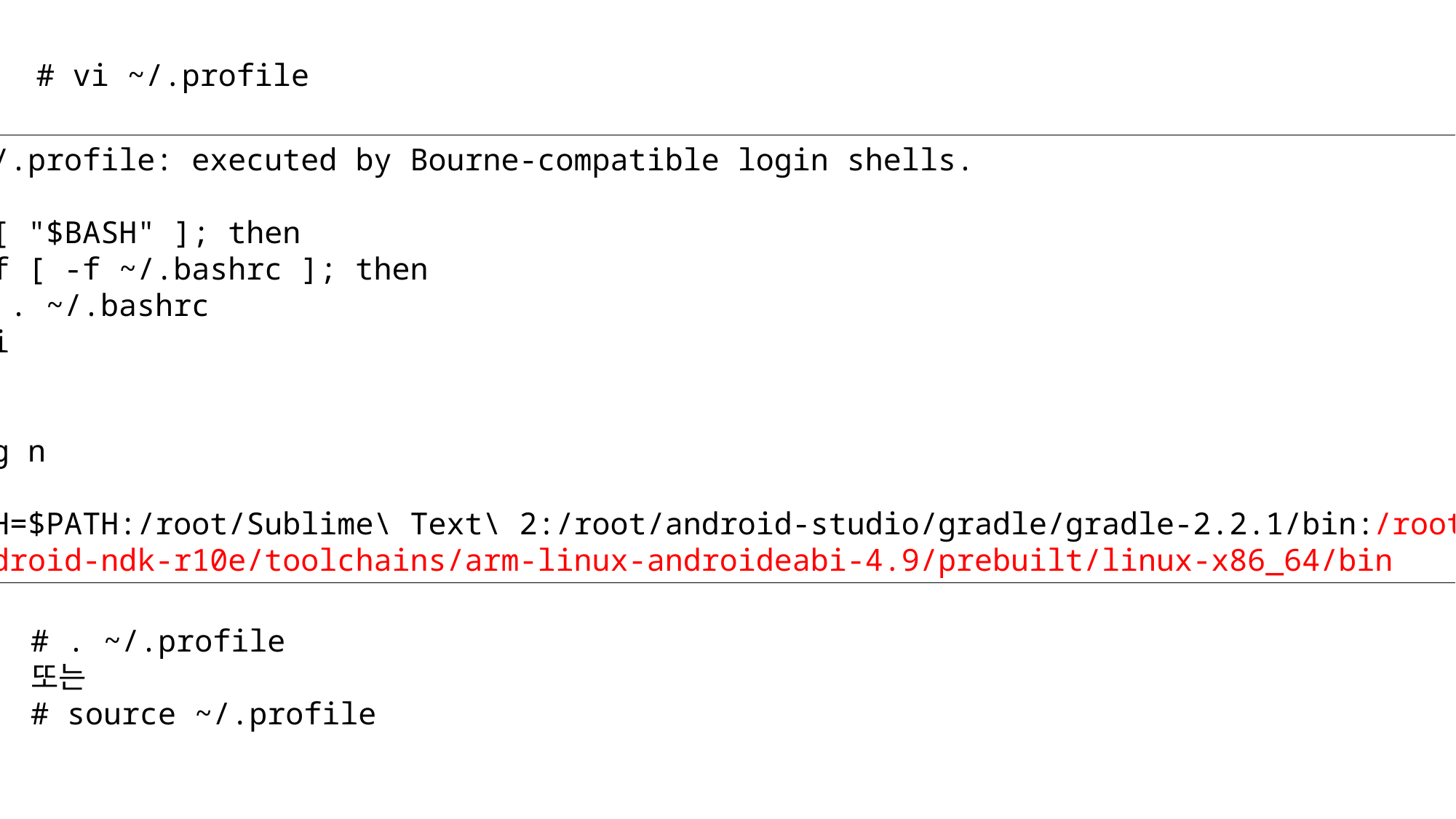

# vi ~/.profile

# ~/.profile: executed by Bourne-compatible login shells.

if [ "$BASH" ]; then
  if [ -f ~/.bashrc ]; then
    . ~/.bashrc
  fi
fi

mesg n

PATH=$PATH:/root/Sublime\ Text\ 2:/root/android-studio/gradle/gradle-2.2.1/bin:/root
/android-ndk-r10e/toolchains/arm-linux-androideabi-4.9/prebuilt/linux-x86_64/bin
# . ~/.profile
또는
# source ~/.profile